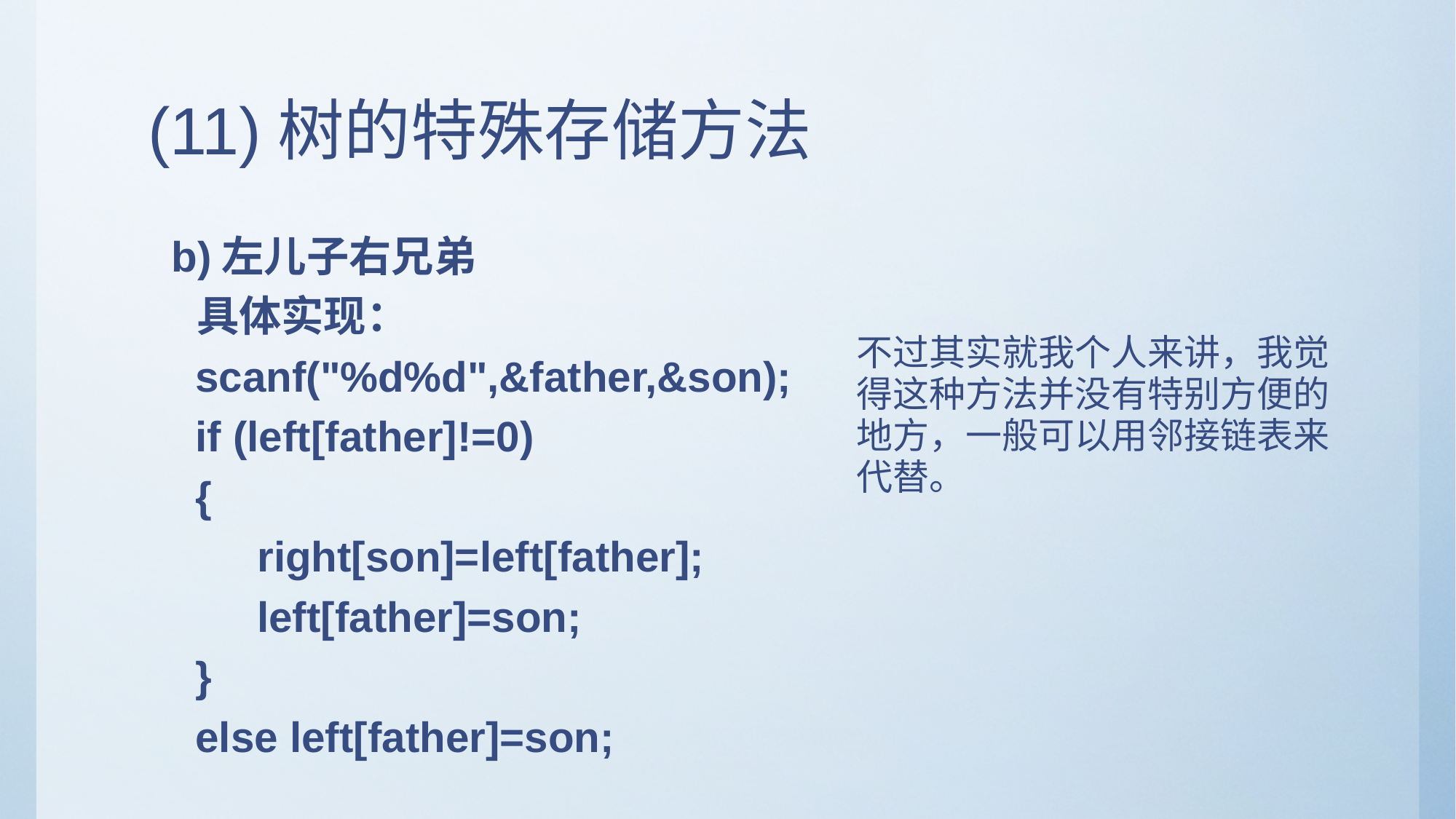

# (11)树的特殊存储方法
  b)左儿子右兄弟
    具体实现：
    scanf("%d%d",&father,&son);
    if (left[father]!=0)
    {
	right[son]=left[father];
	left[father]=son;
    }
    else left[father]=son;

不过其实就我个人来讲，我觉
得这种方法并没有特别方便的
地方，一般可以用邻接链表来
代替。